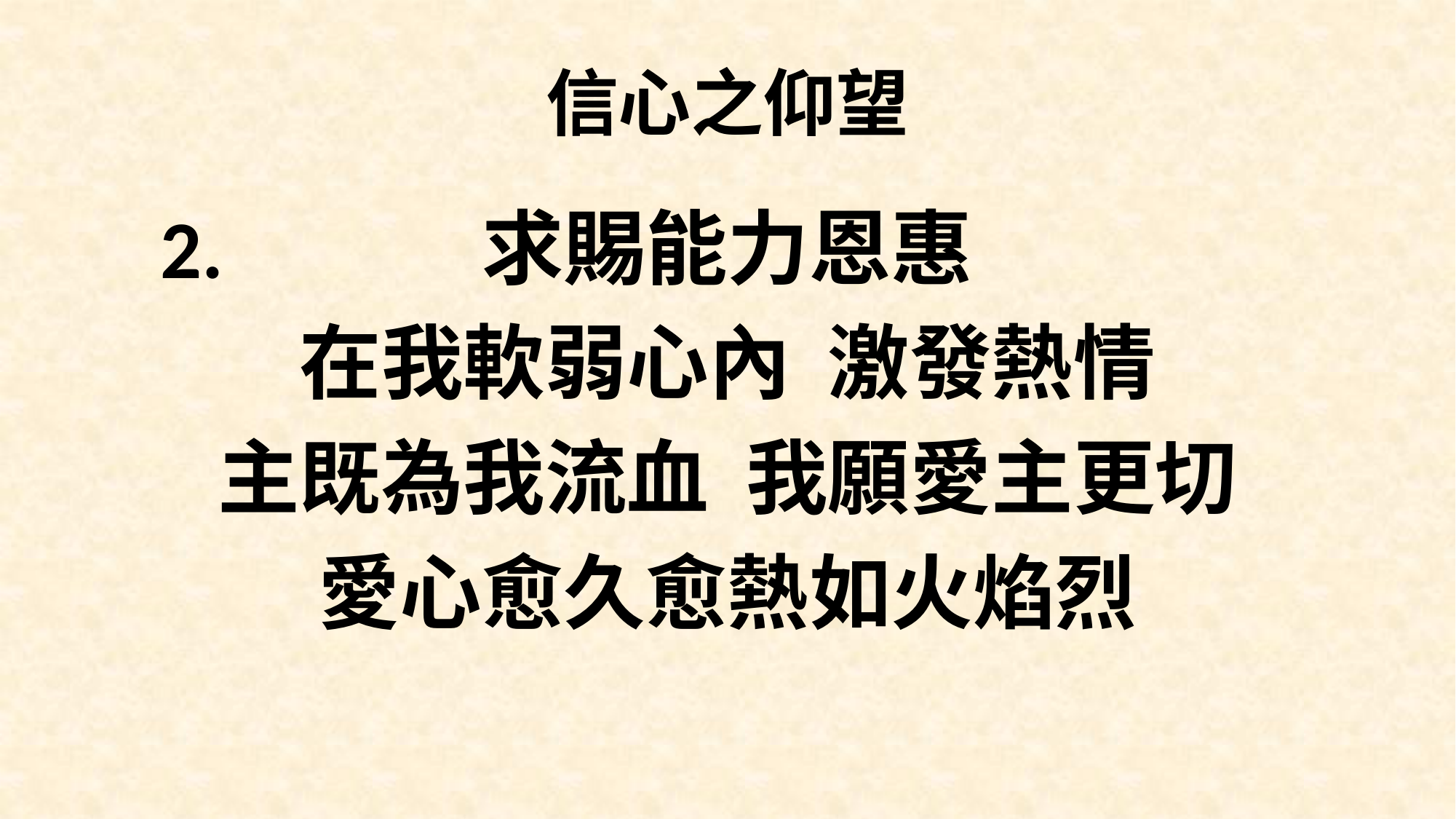

# 信心之仰望
求賜能力恩惠
在我軟弱心內  激發熱情
主既為我流血  我願愛主更切
愛心愈久愈熱如火焰烈
2.